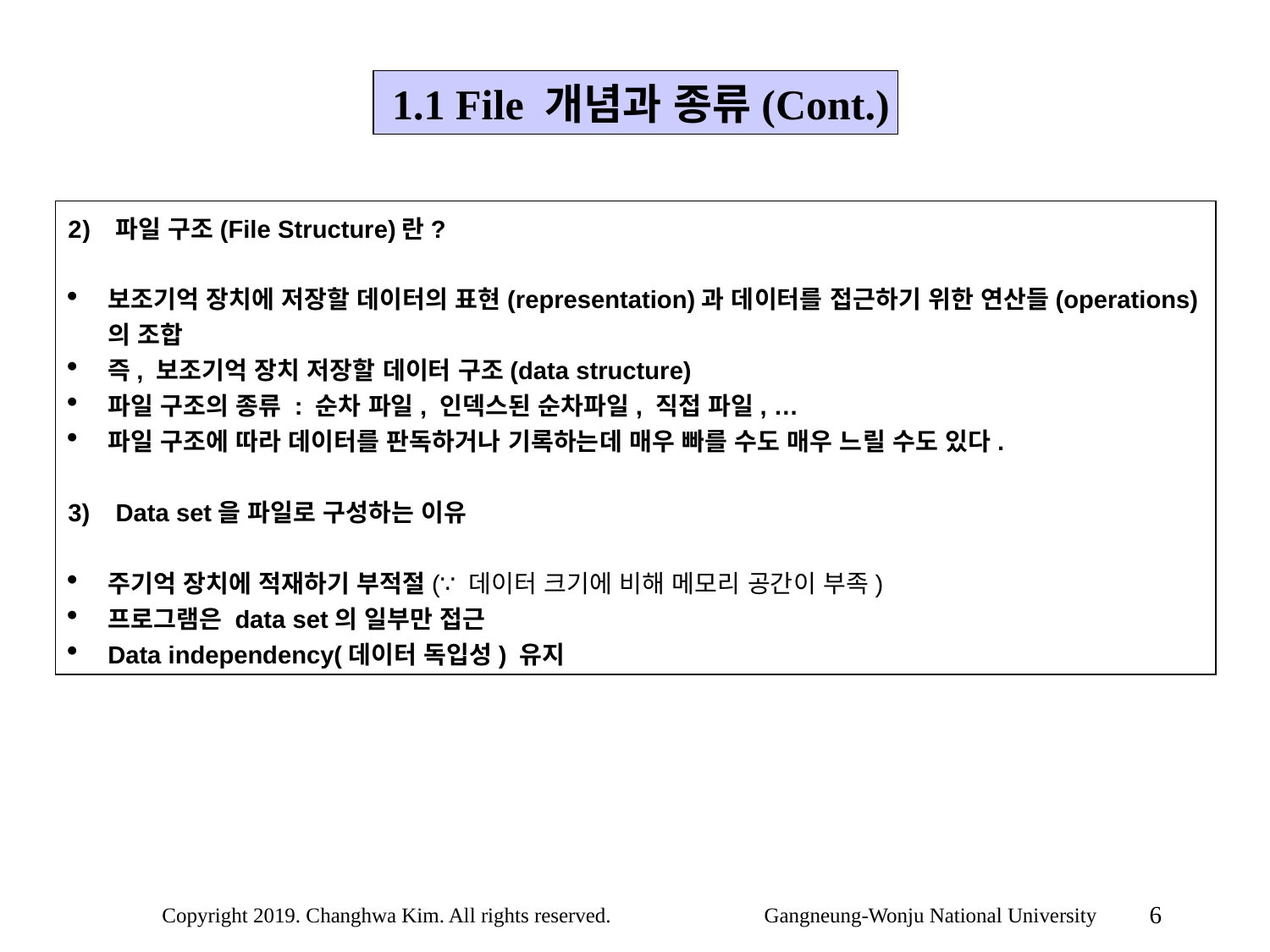

1.1 File 개념과 종류(Cont.)
파일 구조(File Structure)란?

보조기억 장치에 저장할 데이터의 표현(representation)과 데이터를 접근하기 위한 연산들(operations)의 조합
즉, 보조기억 장치 저장할 데이터 구조(data structure)
파일 구조의 종류 : 순차 파일, 인덱스된 순차파일, 직접 파일, …
파일 구조에 따라 데이터를 판독하거나 기록하는데 매우 빠를 수도 매우 느릴 수도 있다.

Data set을 파일로 구성하는 이유

주기억 장치에 적재하기 부적절(∵ 데이터 크기에 비해 메모리 공간이 부족)
프로그램은 data set의 일부만 접근
Data independency(데이터 독입성) 유지
6
Copyright 2019. Changhwa Kim. All rights reserved.                             Gangneung-Wonju National University